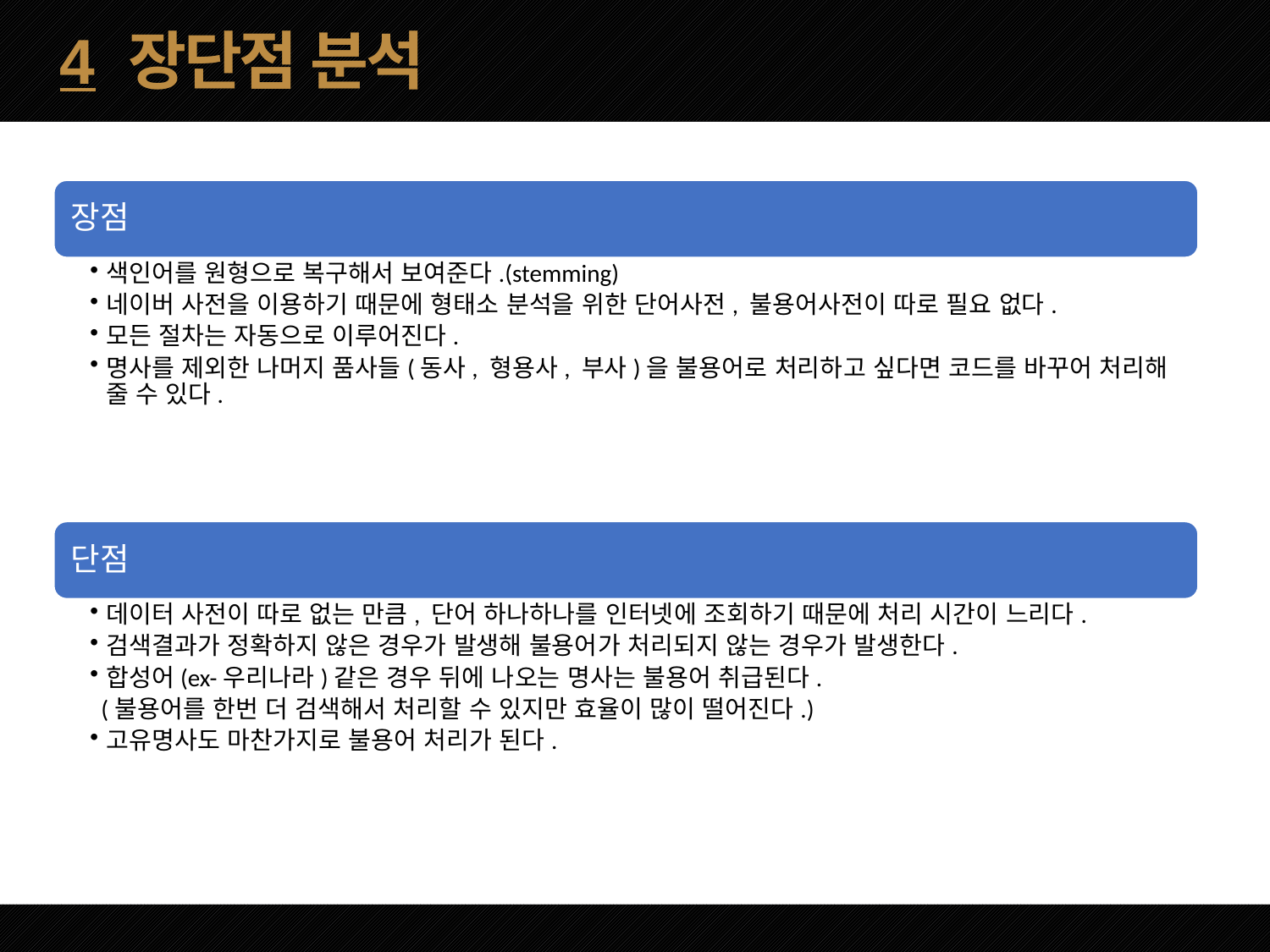

4 장단점 분석
장점
색인어를 원형으로 복구해서 보여준다.(stemming)
네이버 사전을 이용하기 때문에 형태소 분석을 위한 단어사전, 불용어사전이 따로 필요 없다.
모든 절차는 자동으로 이루어진다.
명사를 제외한 나머지 품사들(동사, 형용사, 부사)을 불용어로 처리하고 싶다면 코드를 바꾸어 처리해 줄 수 있다.

단점
데이터 사전이 따로 없는 만큼, 단어 하나하나를 인터넷에 조회하기 때문에 처리 시간이 느리다.
검색결과가 정확하지 않은 경우가 발생해 불용어가 처리되지 않는 경우가 발생한다.
합성어(ex-우리나라)같은 경우 뒤에 나오는 명사는 불용어 취급된다.
  (불용어를 한번 더 검색해서 처리할 수 있지만 효율이 많이 떨어진다.)
고유명사도 마찬가지로 불용어 처리가 된다.